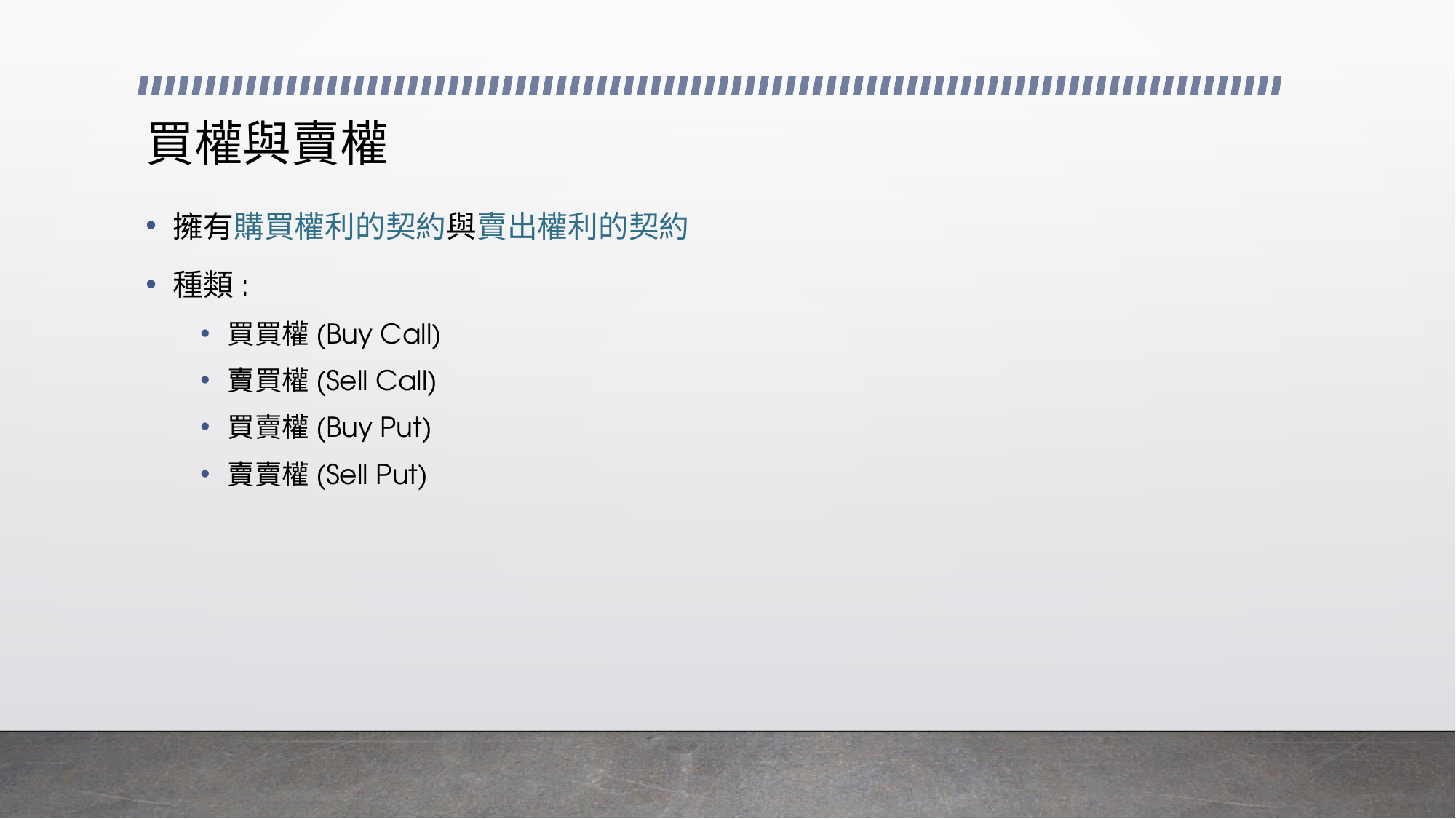

# 買權與賣權
擁有購買權利的契約與賣出權利的契約
種類:
買買權(Buy Call)
賣買權(Sell Call)
買賣權(Buy Put)
賣賣權(Sell Put)